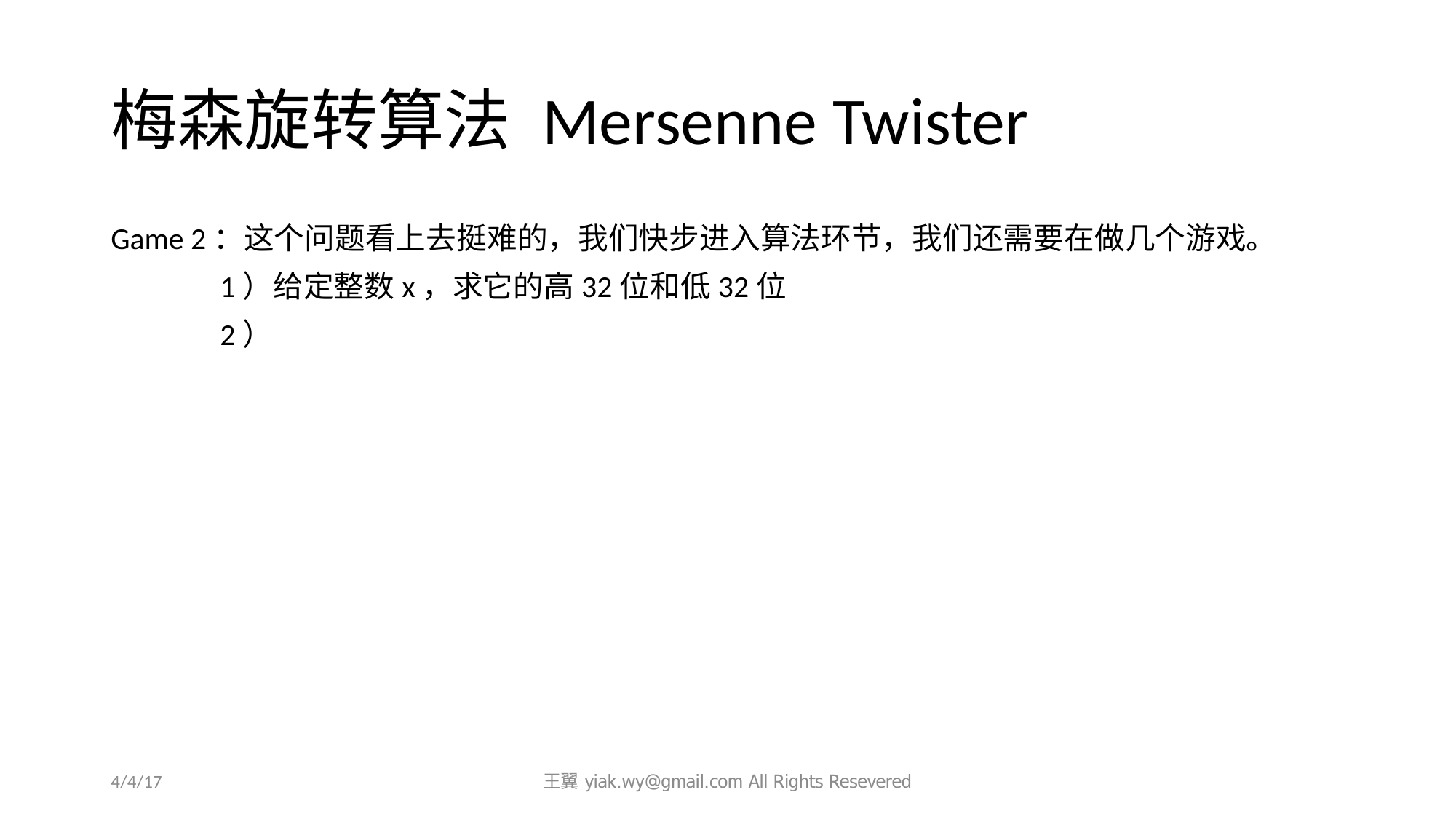

# 梅森旋转算法 Mersenne Twister
Game 2：这个问题看上去挺难的，我们快步进入算法环节，我们还需要在做几个游戏。
	1）给定整数x，求它的高32位和低32位
	2）
4/4/17
王翼 yiak.wy@gmail.com All Rights Resevered